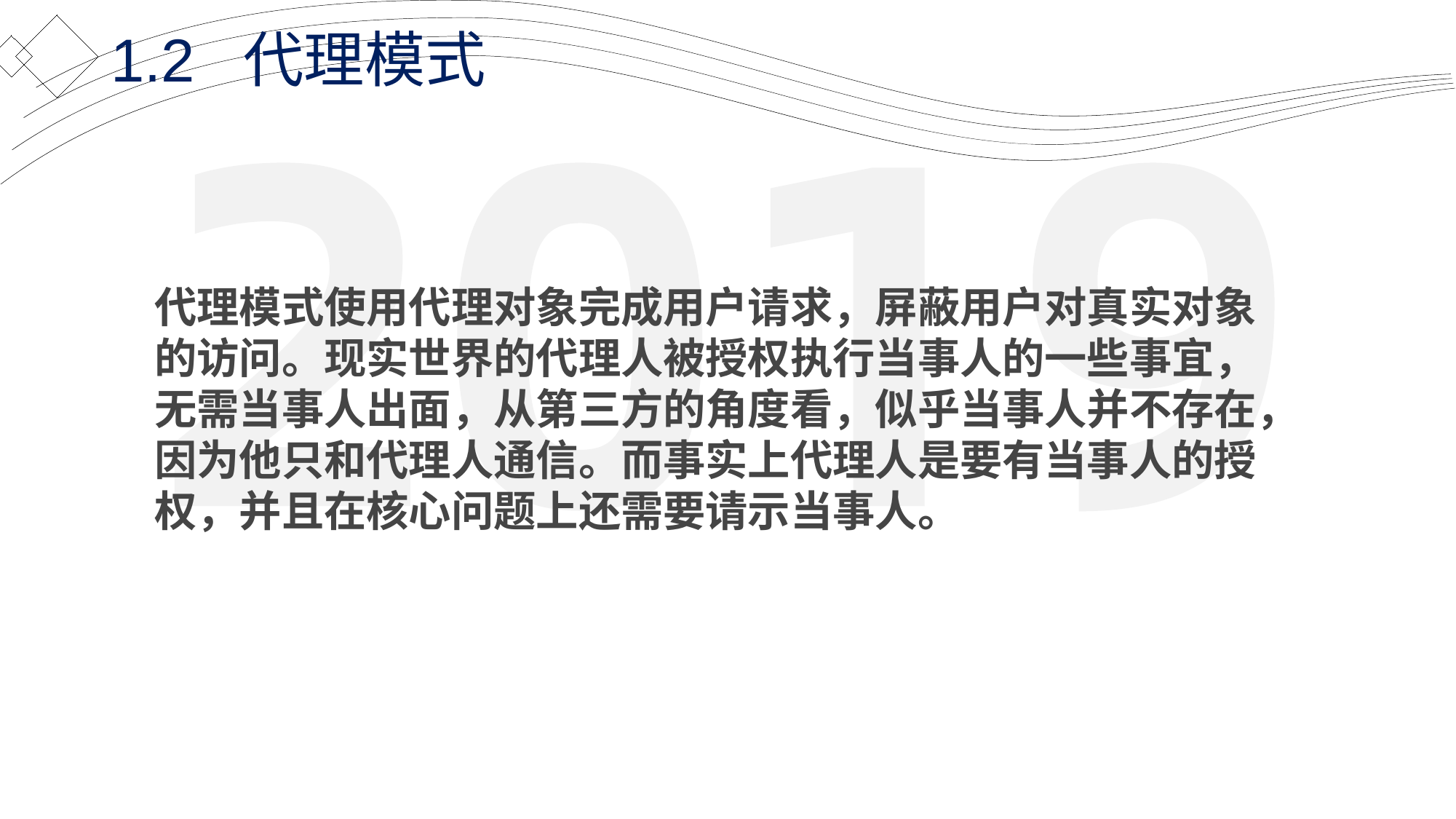

1.2  代理模式

代理模式使用代理对象完成用户请求，屏蔽用户对真实对象的访问。现实世界的代理人被授权执行当事人的一些事宜，无需当事人出面，从第三方的角度看，似乎当事人并不存在，因为他只和代理人通信。而事实上代理人是要有当事人的授权，并且在核心问题上还需要请示当事人。